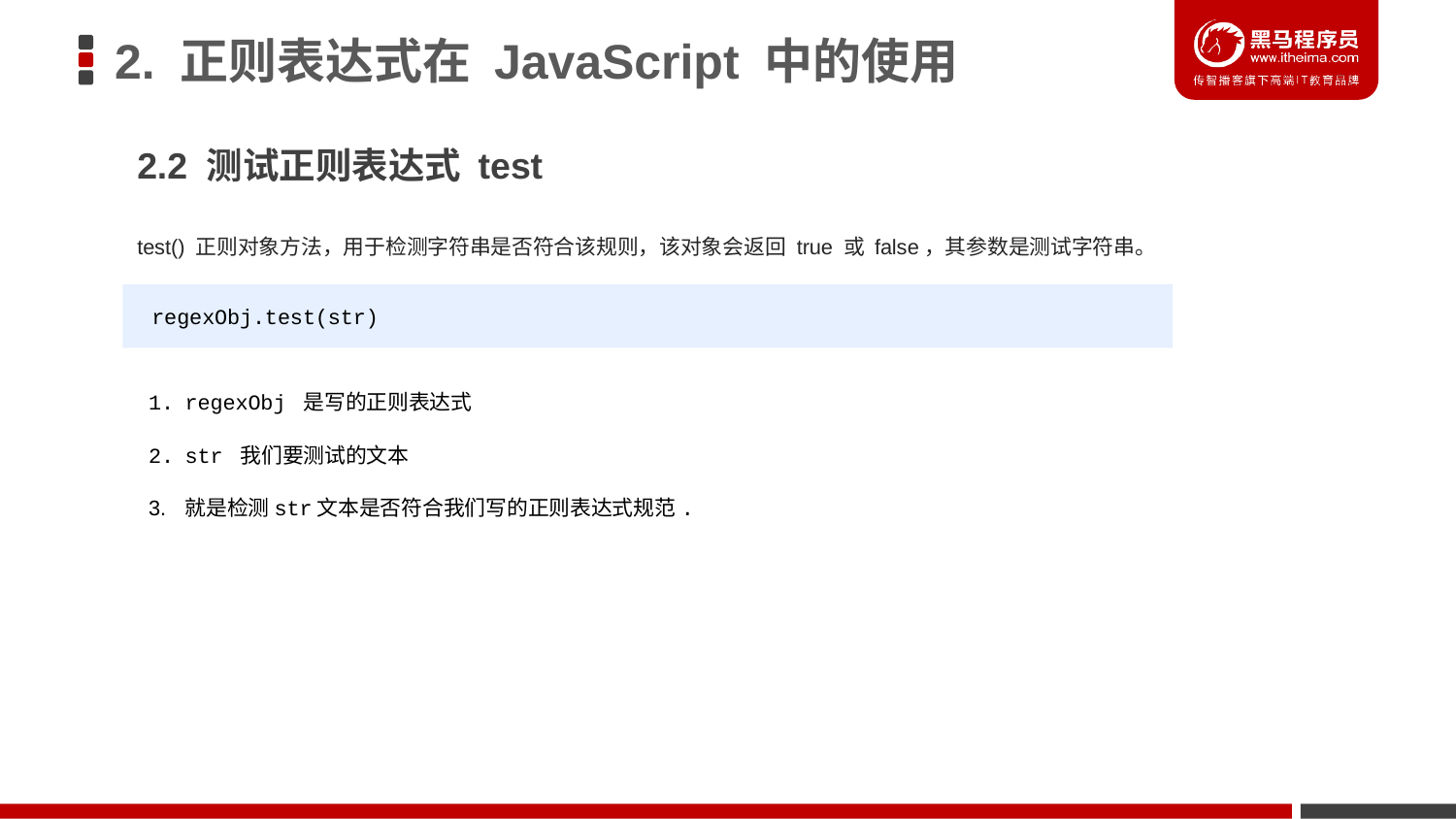

# 2. 正则表达式在 JavaScript 中的使用
2.2 测试正则表达式 test
test() 正则对象方法，用于检测字符串是否符合该规则，该对象会返回 true 或 false，其参数是测试字符串。
   regexObj.test(str)
regexObj 是写的正则表达式
str 我们要测试的文本
就是检测str文本是否符合我们写的正则表达式规范.